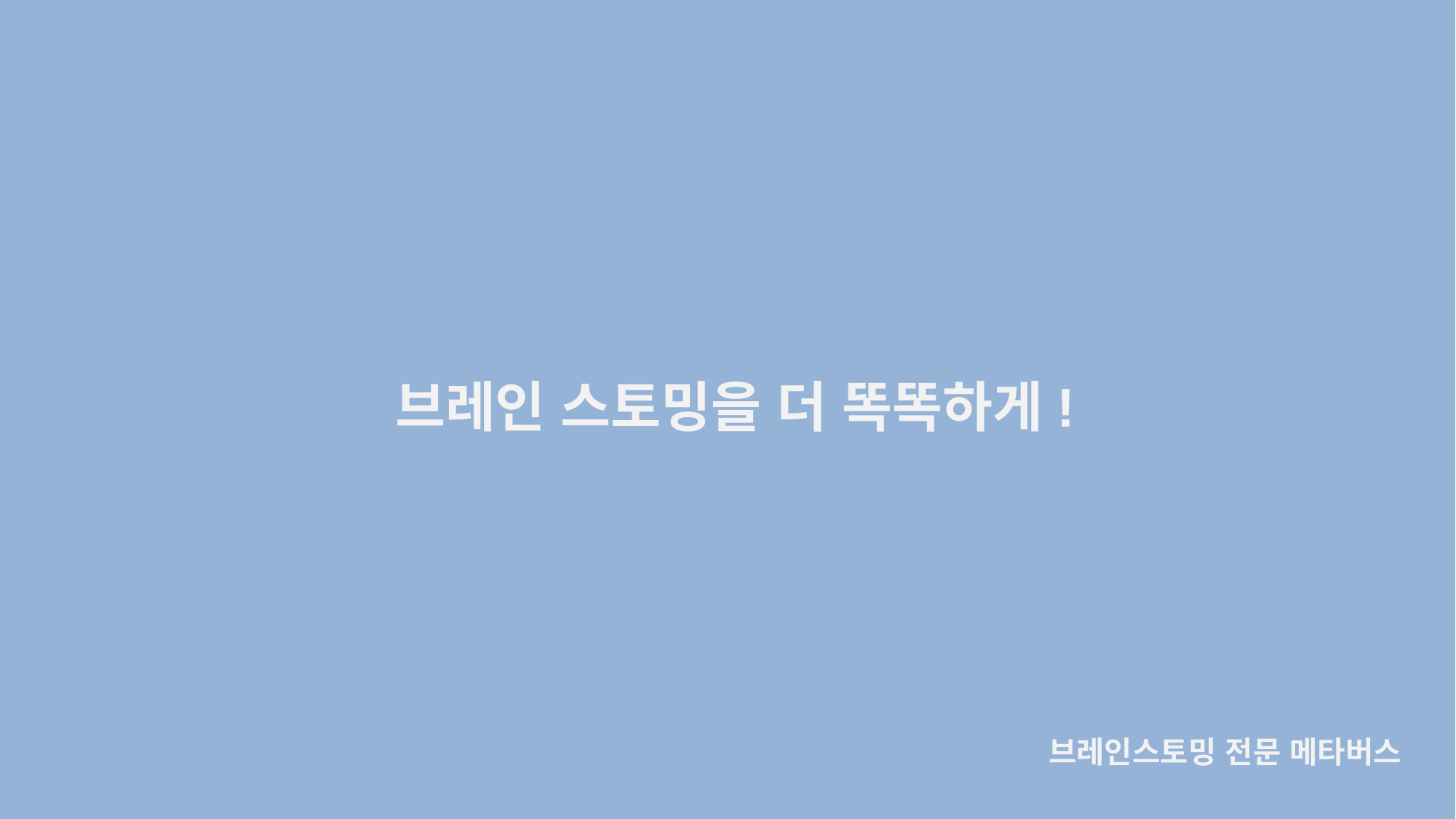

브레인 스토밍을 더 똑똑하게!
브레인스토밍 전문 메타버스